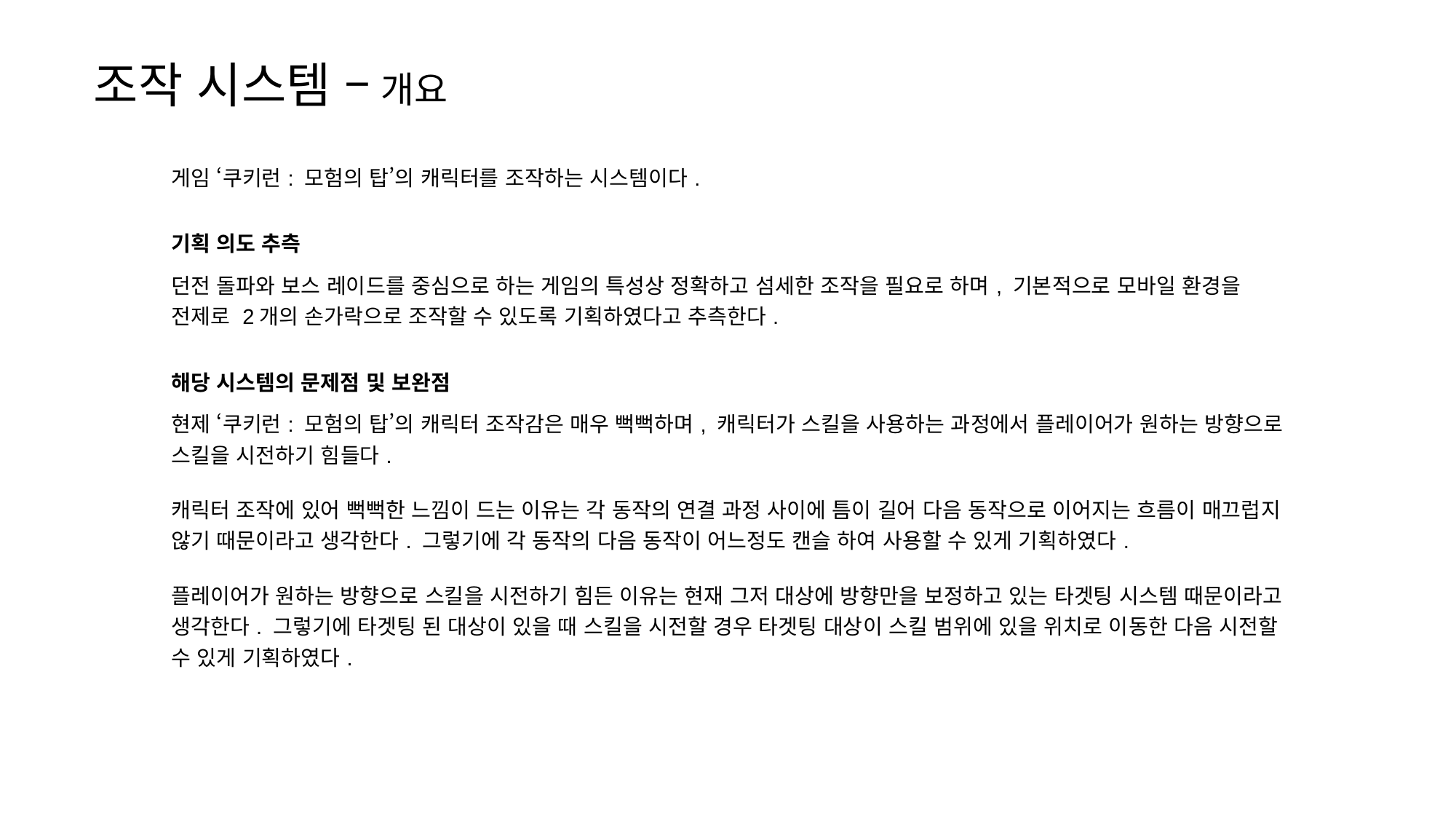

조작 시스템 – 개요
| 게임 ‘쿠키런: 모험의 탑’의 캐릭터를 조작하는 시스템이다. |
| --- |
| 기획 의도 추측 |
| 던전 돌파와 보스 레이드를 중심으로 하는 게임의 특성상 정확하고 섬세한 조작을 필요로 하며, 기본적으로 모바일 환경을 전제로 2개의 손가락으로 조작할 수 있도록 기획하였다고 추측한다. |
| 해당 시스템의 문제점 및 보완점 |
| 현제 ‘쿠키런: 모험의 탑’의 캐릭터 조작감은 매우 뻑뻑하며, 캐릭터가 스킬을 사용하는 과정에서 플레이어가 원하는 방향으로 스킬을 시전하기 힘들다. 캐릭터 조작에 있어 뻑뻑한 느낌이 드는 이유는 각 동작의 연결 과정 사이에 틈이 길어 다음 동작으로 이어지는 흐름이 매끄럽지 않기 때문이라고 생각한다. 그렇기에 각 동작의 다음 동작이 어느정도 캔슬 하여 사용할 수 있게 기획하였다. 플레이어가 원하는 방향으로 스킬을 시전하기 힘든 이유는 현재 그저 대상에 방향만을 보정하고 있는 타겟팅 시스템 때문이라고 생각한다. 그렇기에 타겟팅 된 대상이 있을 때 스킬을 시전할 경우 타겟팅 대상이 스킬 범위에 있을 위치로 이동한 다음 시전할 수 있게 기획하였다. |